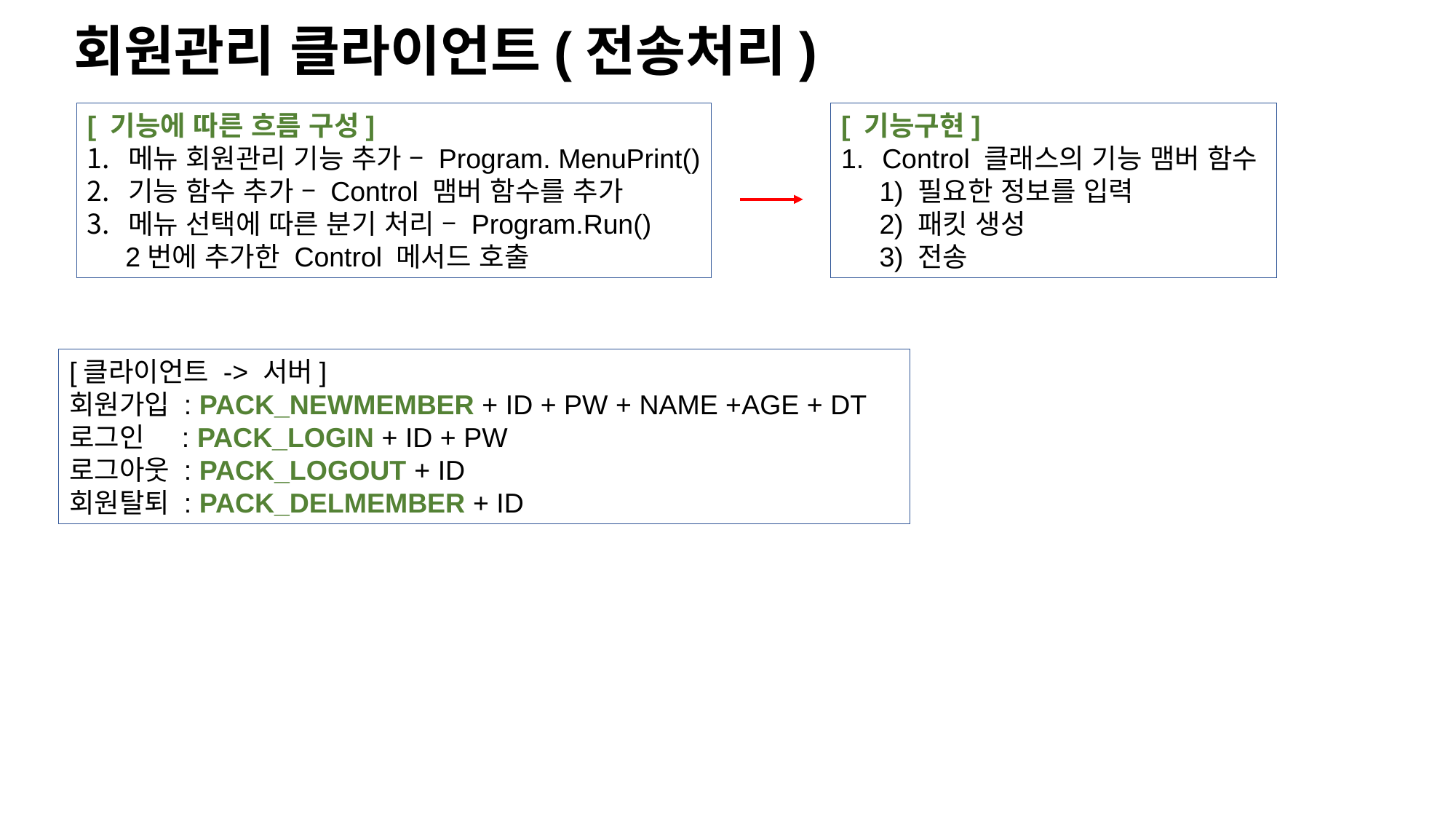

회원관리 클라이언트(전송처리)
[ 기능에 따른 흐름 구성]
메뉴 회원관리 기능 추가 – Program. MenuPrint()
기능 함수 추가 – Control 맴버 함수를 추가
메뉴 선택에 따른 분기 처리 – Program.Run()
     2번에 추가한 Control 메서드 호출
[ 기능구현]
Control 클래스의 기능 맴버 함수
     1) 필요한 정보를 입력
     2) 패킷 생성
     3) 전송
[클라이언트 -> 서버]
회원가입 : PACK_NEWMEMBER + ID + PW + NAME +AGE + DT
로그인    : PACK_LOGIN + ID + PW
로그아웃 : PACK_LOGOUT + ID
회원탈퇴 : PACK_DELMEMBER + ID